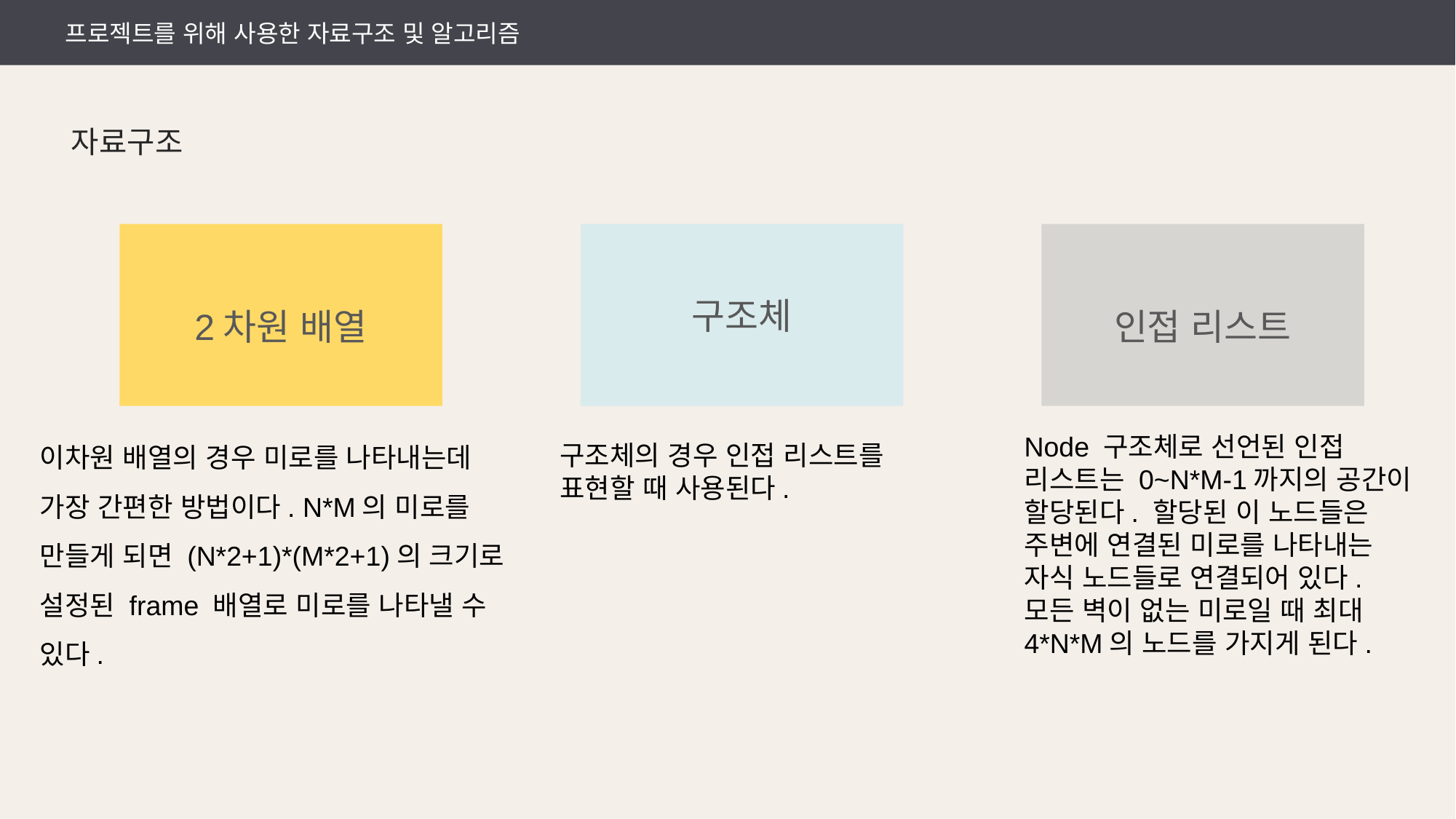

프로젝트를 위해 사용한 자료구조 및 알고리즘

자료구조
구조체
2차원 배열
인접 리스트
이차원 배열의 경우 미로를 나타내는데 가장 간편한 방법이다. N*M의 미로를 만들게 되면 (N*2+1)*(M*2+1)의 크기로 설정된 frame 배열로 미로를 나타낼 수 있다.
Node 구조체로 선언된 인접 리스트는 0~N*M-1까지의 공간이 할당된다. 할당된 이 노드들은 주변에 연결된 미로를 나타내는 자식 노드들로 연결되어 있다. 모든 벽이 없는 미로일 때 최대 4*N*M의 노드를 가지게 된다.
구조체의 경우 인접 리스트를 표현할 때 사용된다.